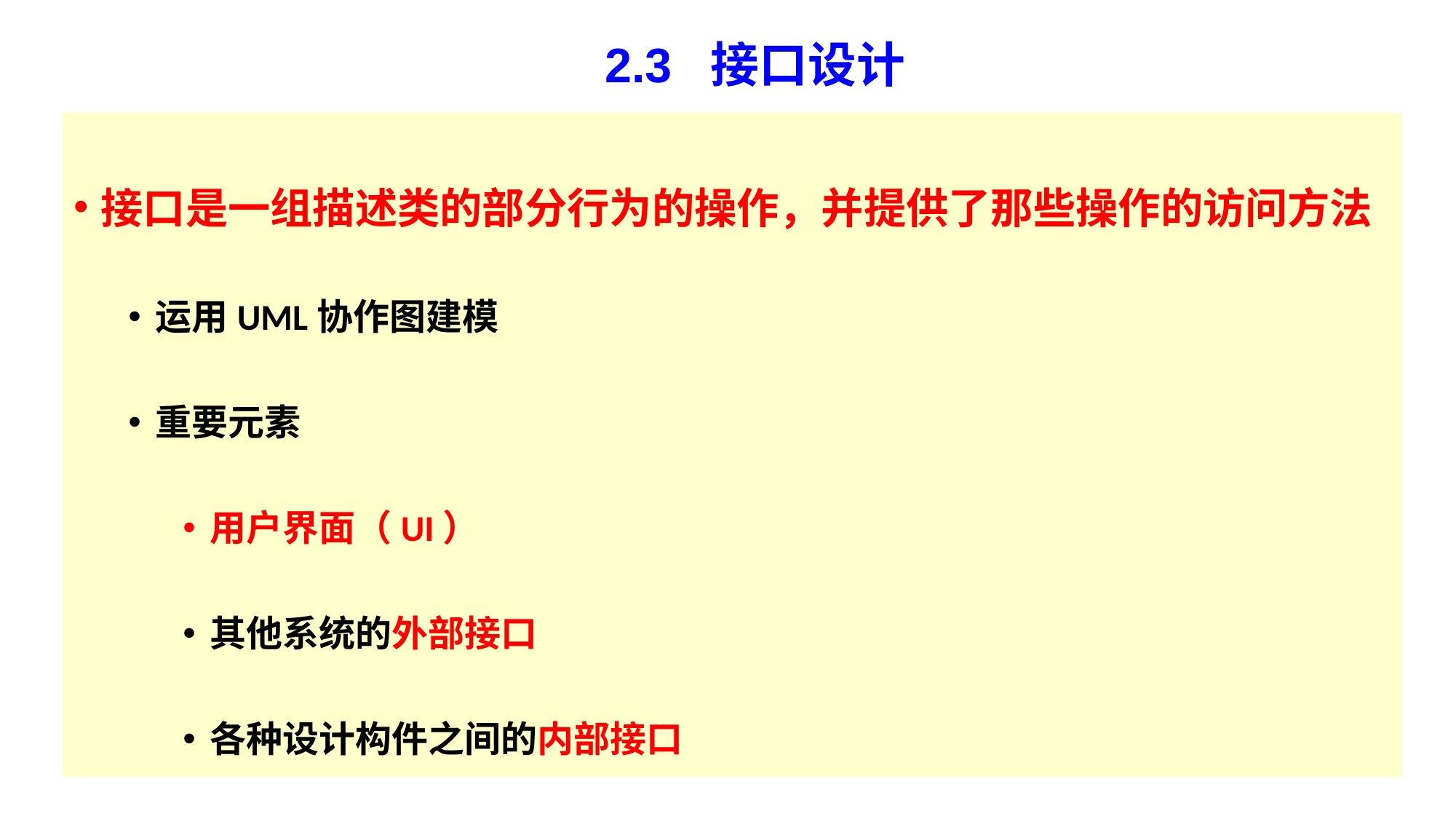

2.3  接口设计
接口是一组描述类的部分行为的操作，并提供了那些操作的访问方法
运用UML协作图建模
重要元素
用户界面（UI）
其他系统的外部接口
各种设计构件之间的内部接口
53